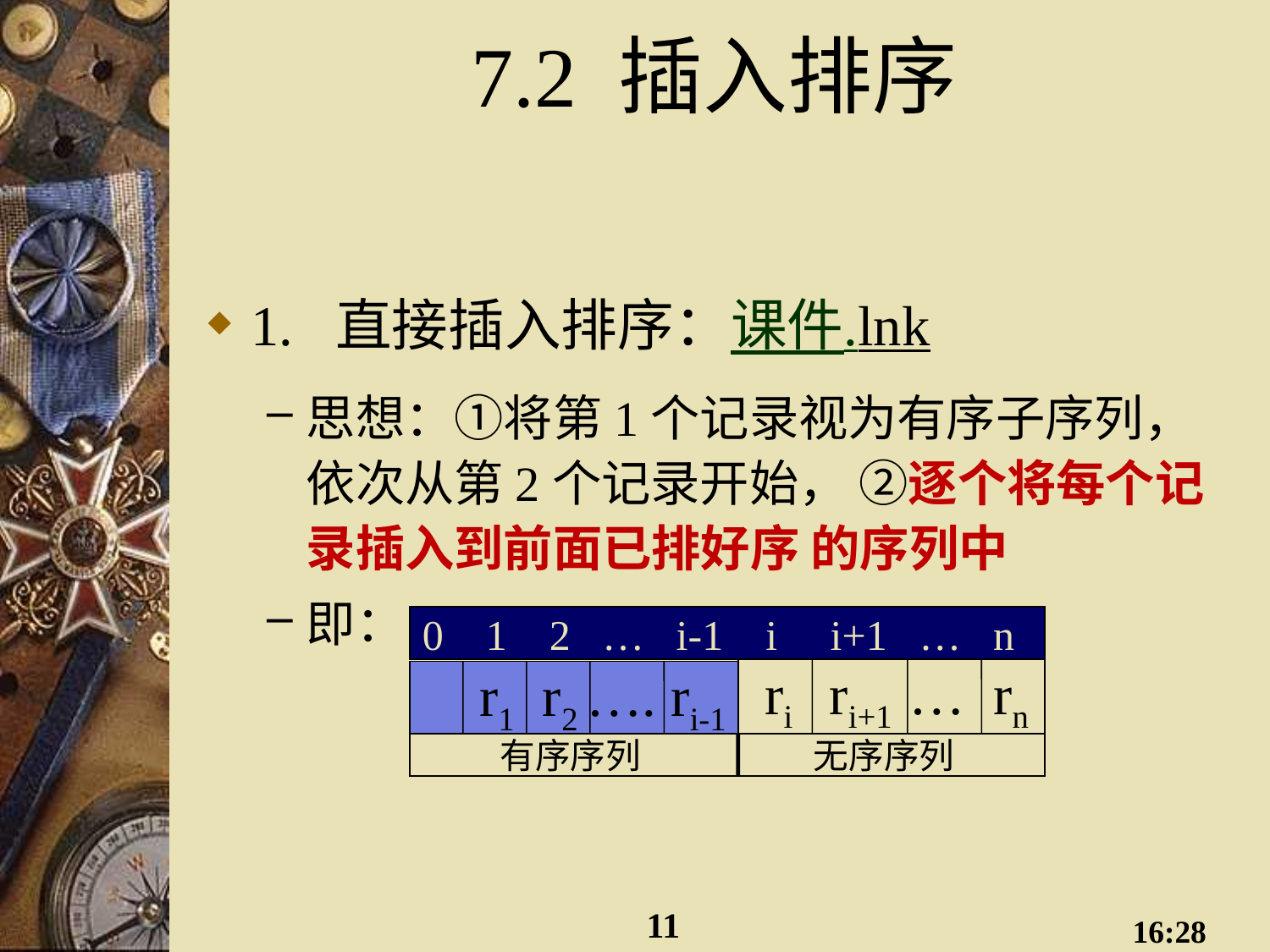

# 7.2 插入排序
1.  直接插入排序：课件.lnk
思想：①将第1个记录视为有序子序列，依次从第2个记录开始， ②逐个将每个记录插入到前面已排好序 的序列中
即：
0    1    2   …   i-1    i     i+1   …   n
 ri   ri+1  …  rn

    r1  r2 …. ri-1

有序序列                      无序序列